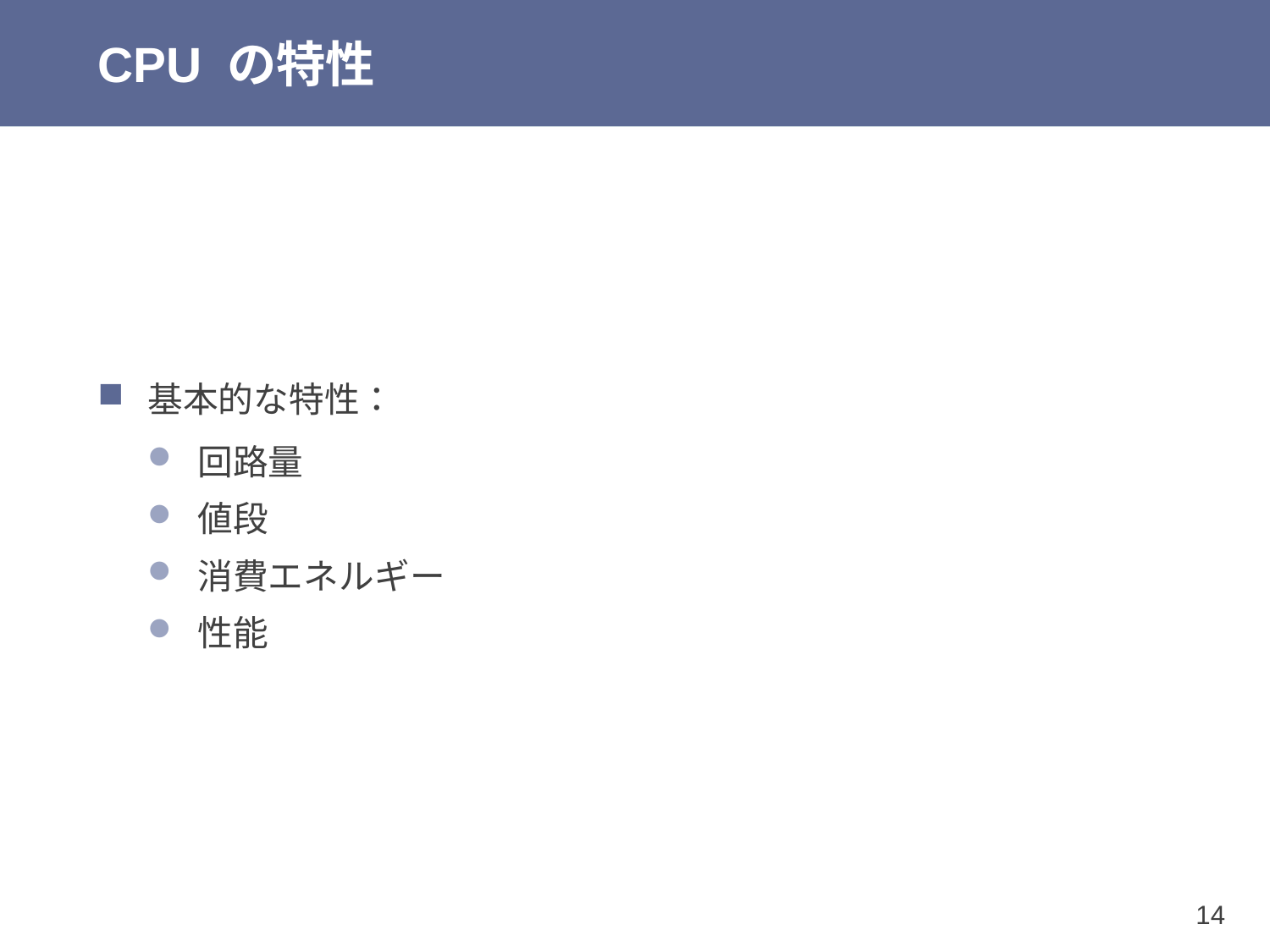

# CPU の特性
基本的な特性：
回路量
値段
消費エネルギー
性能